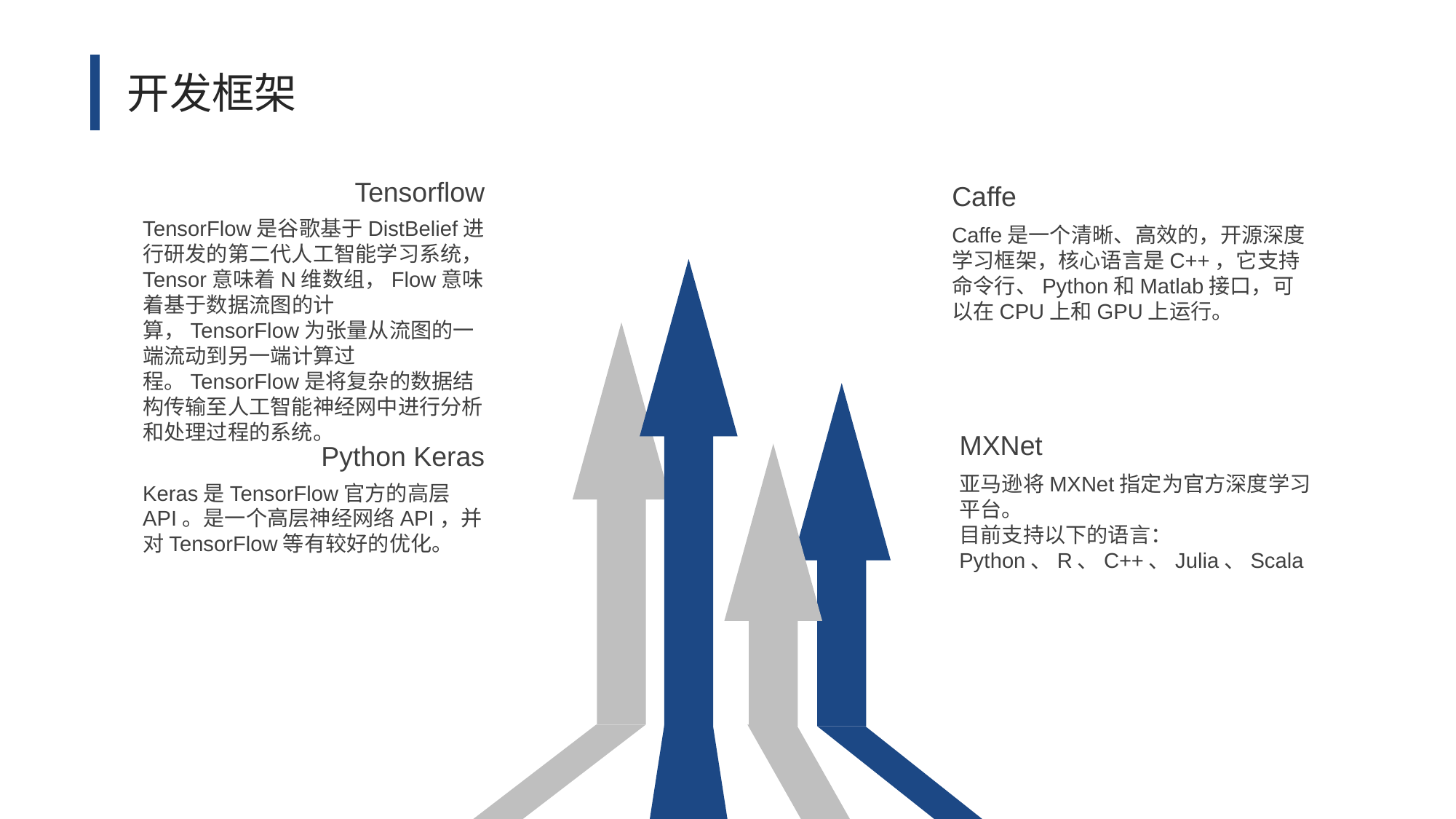

开发框架
Tensorflow
Caffe
TensorFlow是谷歌基于DistBelief进行研发的第二代人工智能学习系统，Tensor意味着N维数组，Flow意味着基于数据流图的计算，TensorFlow为张量从流图的一端流动到另一端计算过程。TensorFlow是将复杂的数据结构传输至人工智能神经网中进行分析和处理过程的系统。
Caffe是一个清晰、高效的，开源深度学习框架，核心语言是C++，它支持命令行、Python和Matlab接口，可以在CPU上和GPU上运行。

MXNet
Python Keras

亚马逊将MXNet指定为官方深度学习平台。
目前支持以下的语言：
Python、R、C++、Julia、Scala
Keras是TensorFlow官方的高层API。是一个高层神经网络API，并对TensorFlow等有较好的优化。